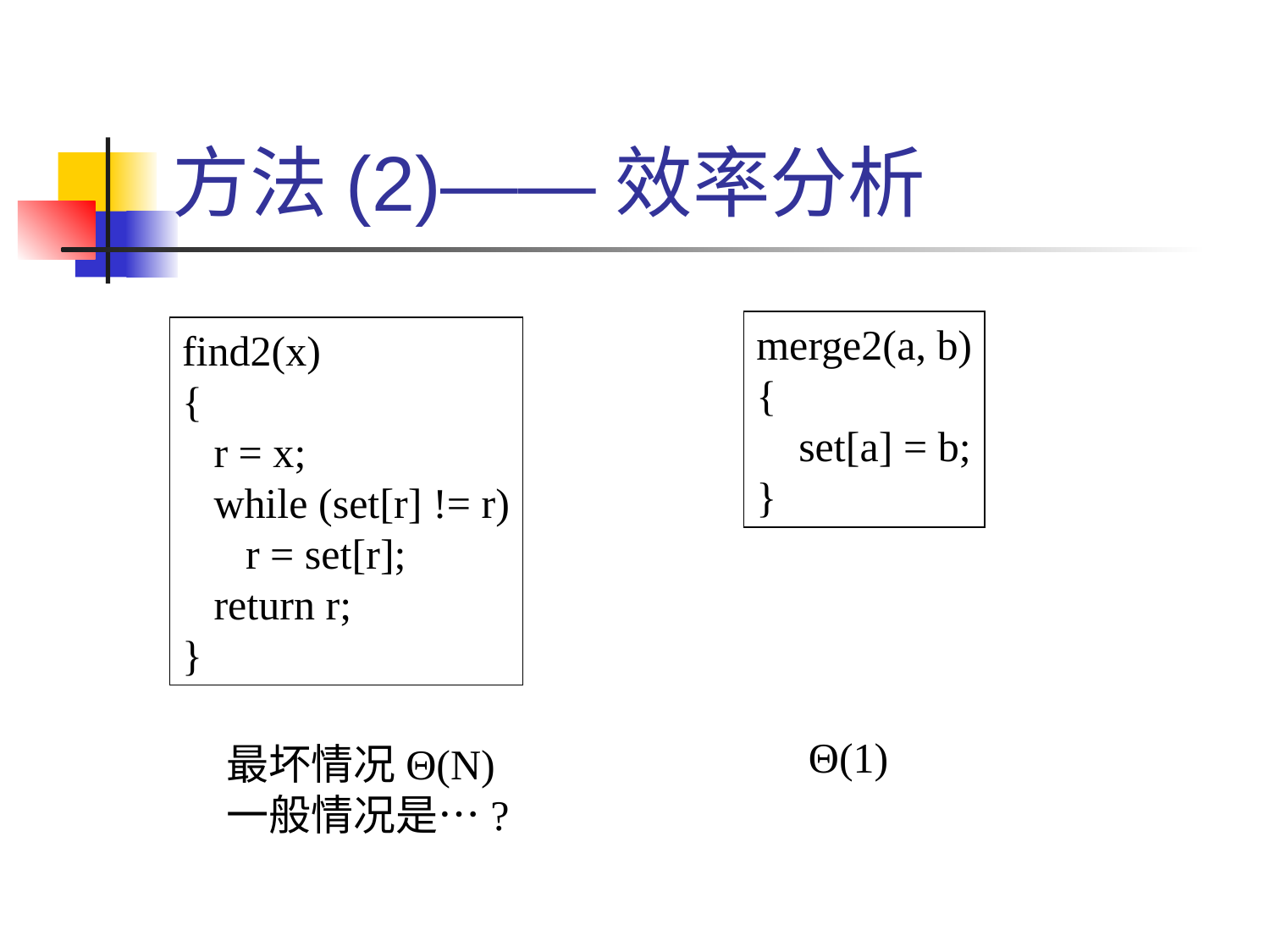

# 方法(2)——效率分析
merge2(a, b)
{
    set[a] = b;
}
find2(x)
{
   r = x;
   while (set[r] != r)
      r = set[r];
   return r;
}
Θ(1)
最坏情况Θ(N)
一般情况是…?